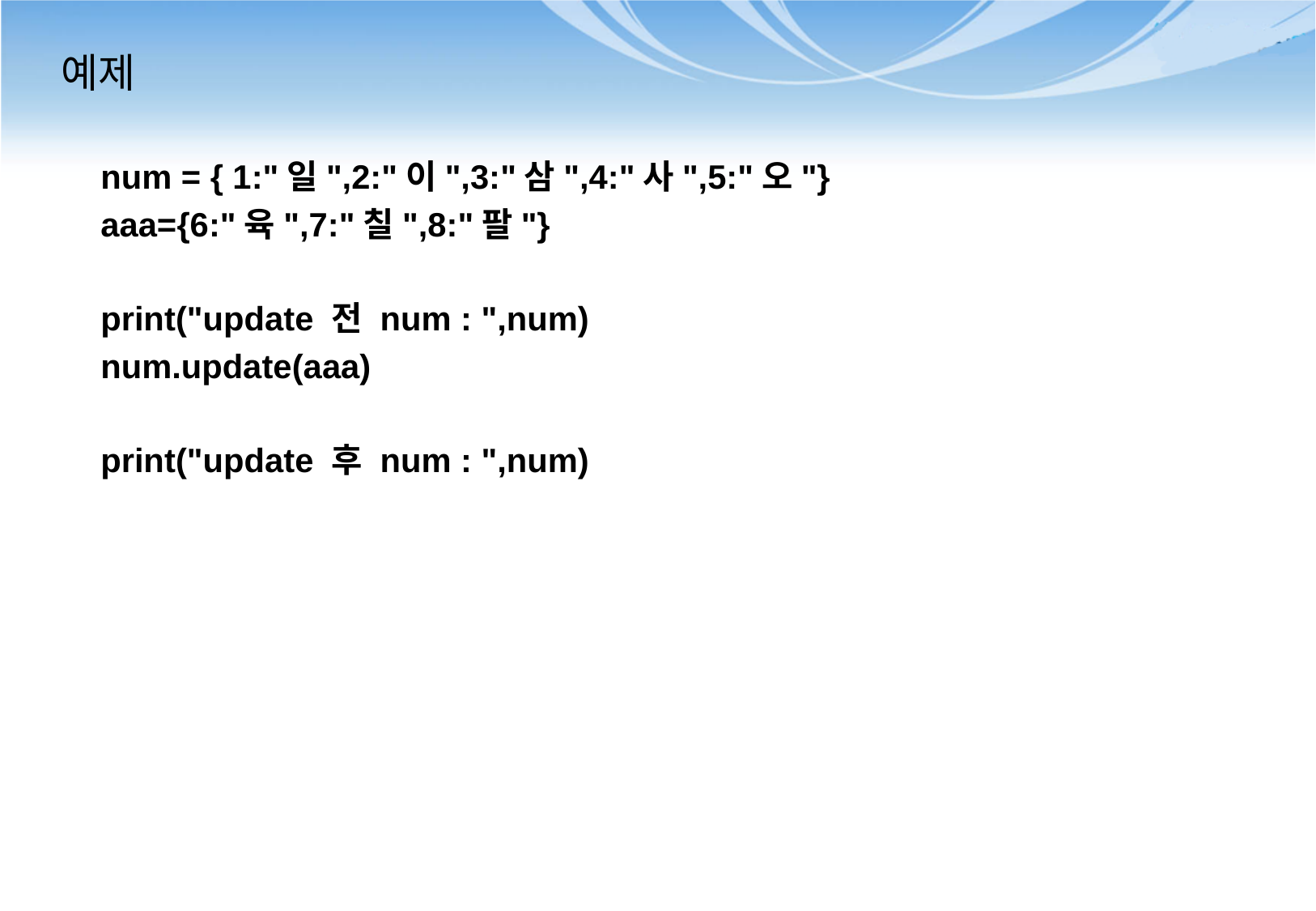

# 예제
num = { 1:"일",2:"이",3:"삼",4:"사",5:"오"}
aaa={6:"육",7:"칠",8:"팔"}

print("update 전 num : ",num)
num.update(aaa)

print("update 후 num : ",num)